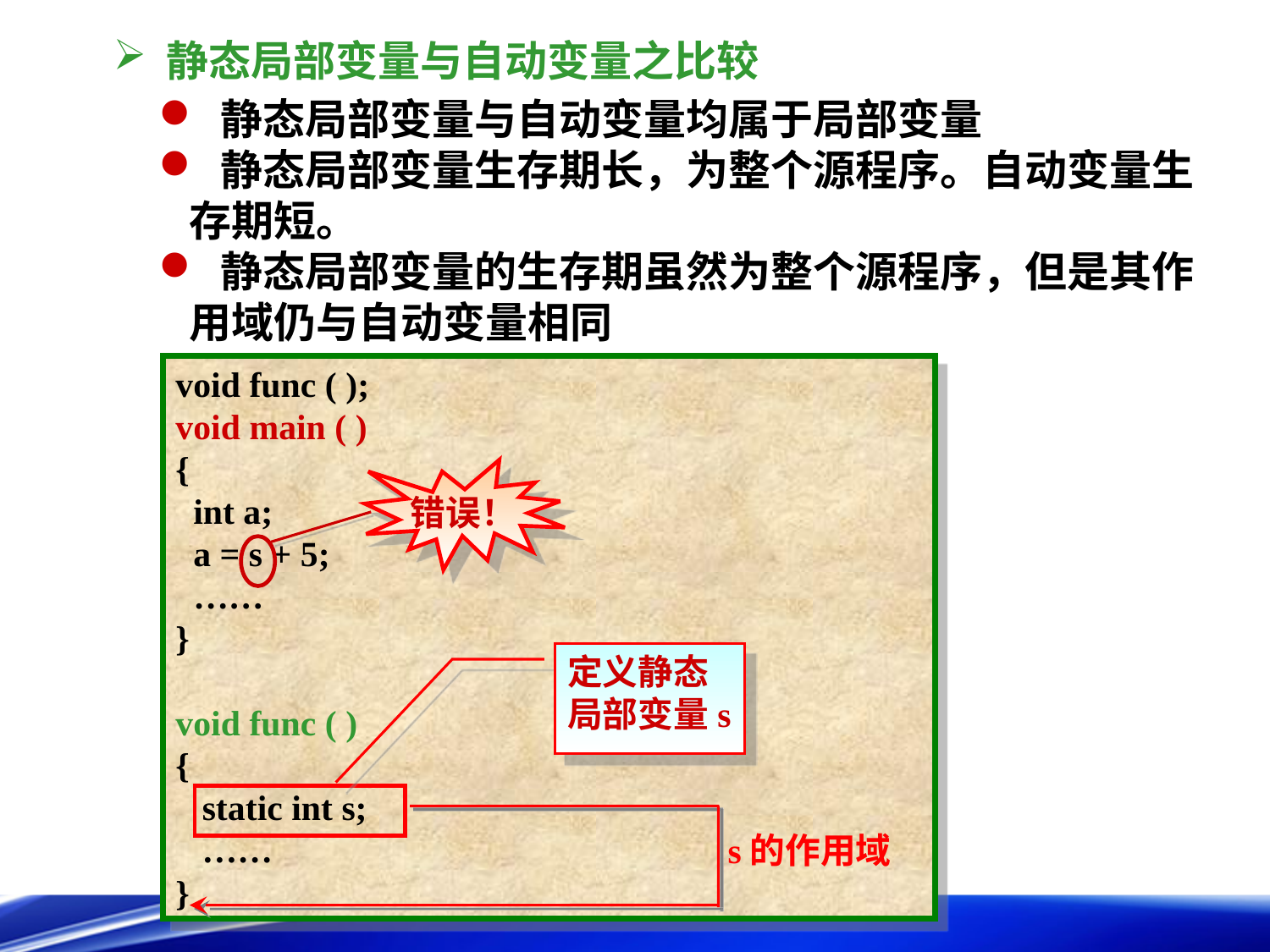

静态局部变量与自动变量之比较
 静态局部变量与自动变量均属于局部变量
 静态局部变量生存期长，为整个源程序。自动变量生存期短。
 静态局部变量的生存期虽然为整个源程序，但是其作用域仍与自动变量相同
void func ( );
void main ( )
{
  int a;
  a = s + 5;
  ……
}

void func ( )
{
   static int s;
   ……
}
错误！

定义静态局部变量s

s的作用域